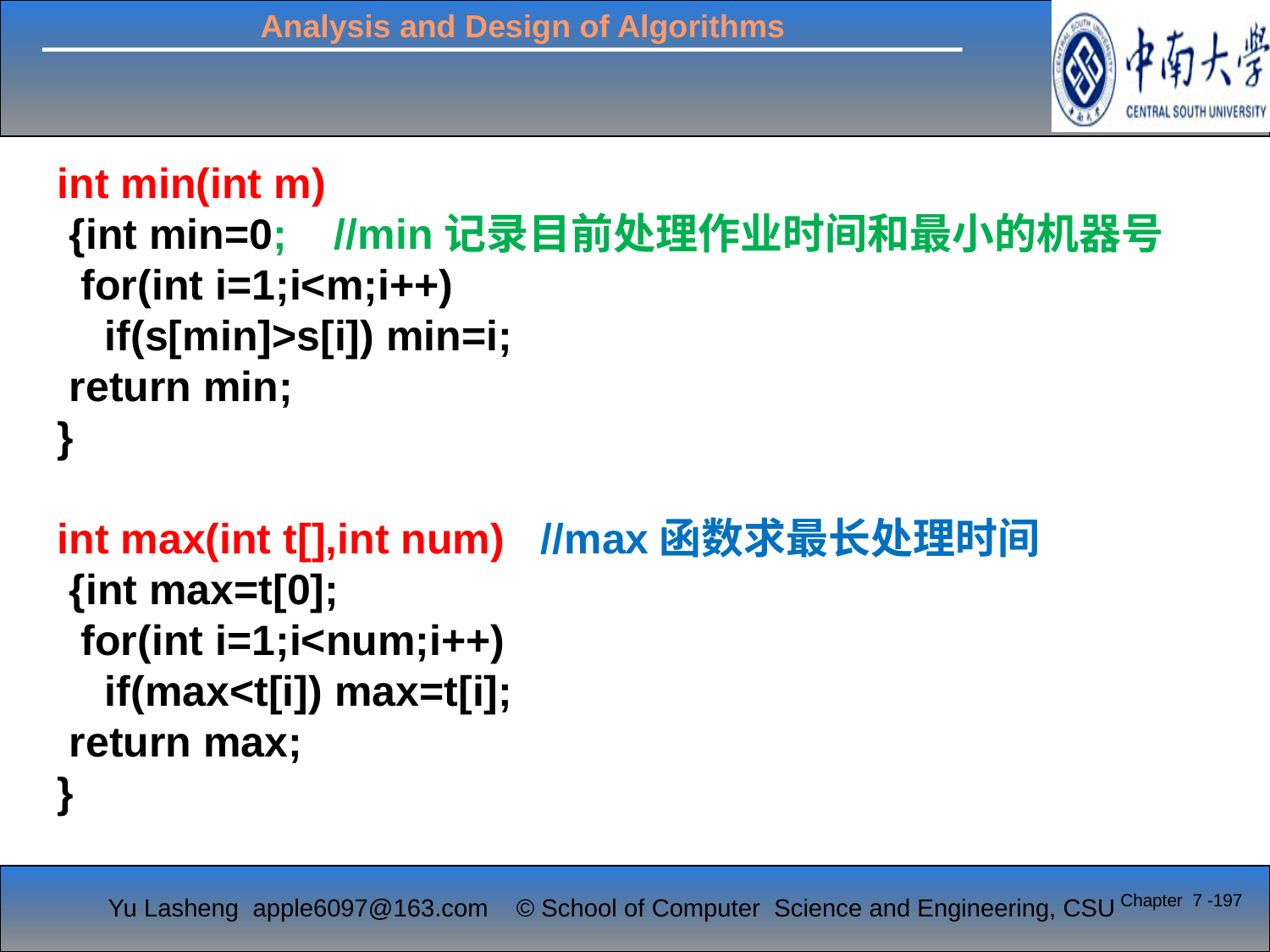

int min(int m)
 {int min=0;    //min记录目前处理作业时间和最小的机器号
  for(int i=1;i<m;i++)
    if(s[min]>s[i]) min=i;
 return min;
}

int max(int t[],int num)   //max函数求最长处理时间
 {int max=t[0];
  for(int i=1;i<num;i++)
    if(max<t[i]) max=t[i];
 return max;
}

Chapter  7 -197